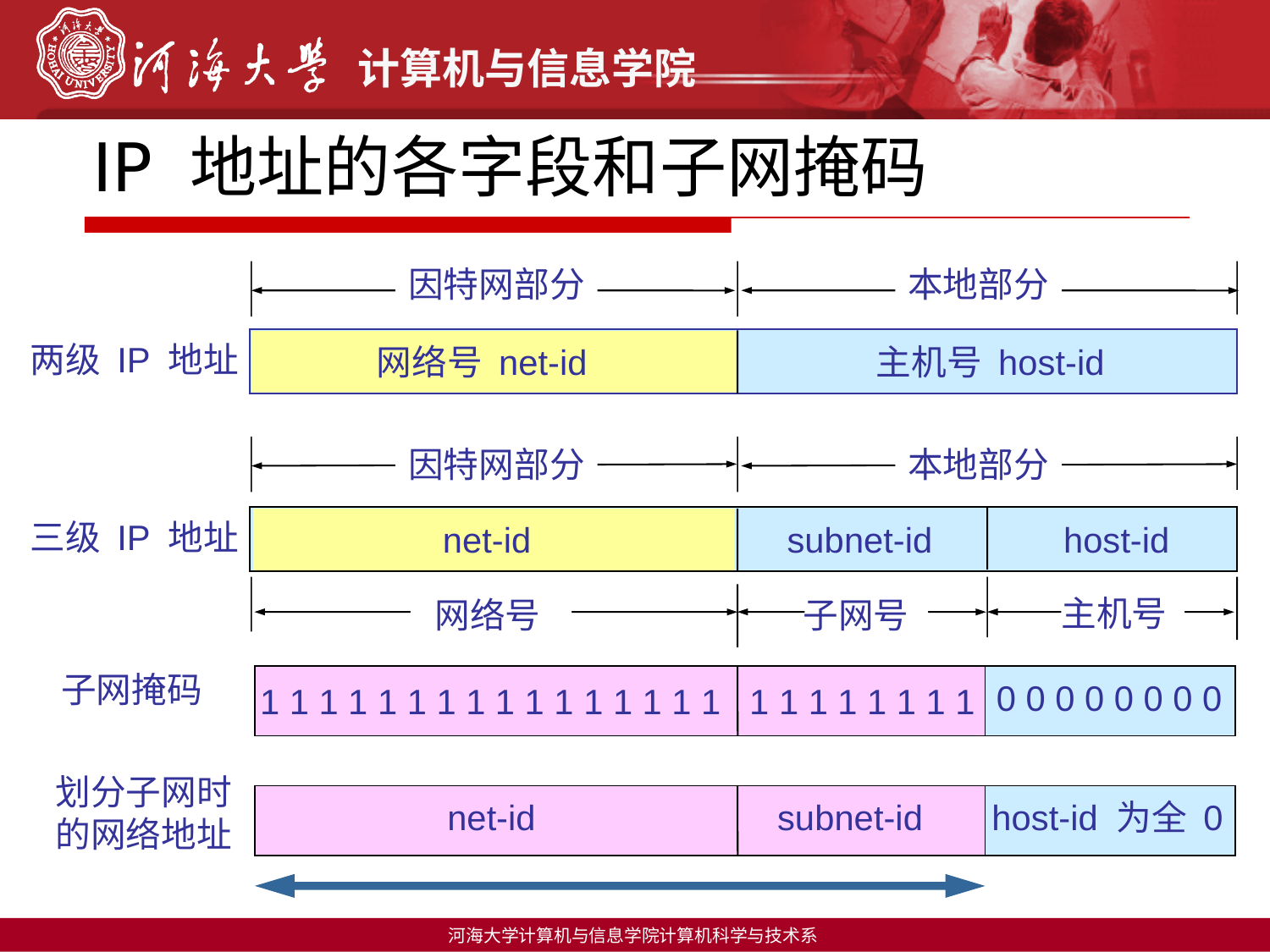

# IP 地址的各字段和子网掩码
因特网部分
本地部分

两级 IP 地址

网络号 net-id
主机号 host-id

因特网部分

本地部分

三级 IP 地址

net-id
subnet-id
子网号
host-id

主机号
网络号

子网掩码
1 1 1 1 1 1 1 1 1 1 1 1 1 1 1 1   1 1 1 1 1 1 1 1
0 0 0 0 0 0 0 0

划分子网时
的网络地址

net-id
subnet-id
host-id 为全 0